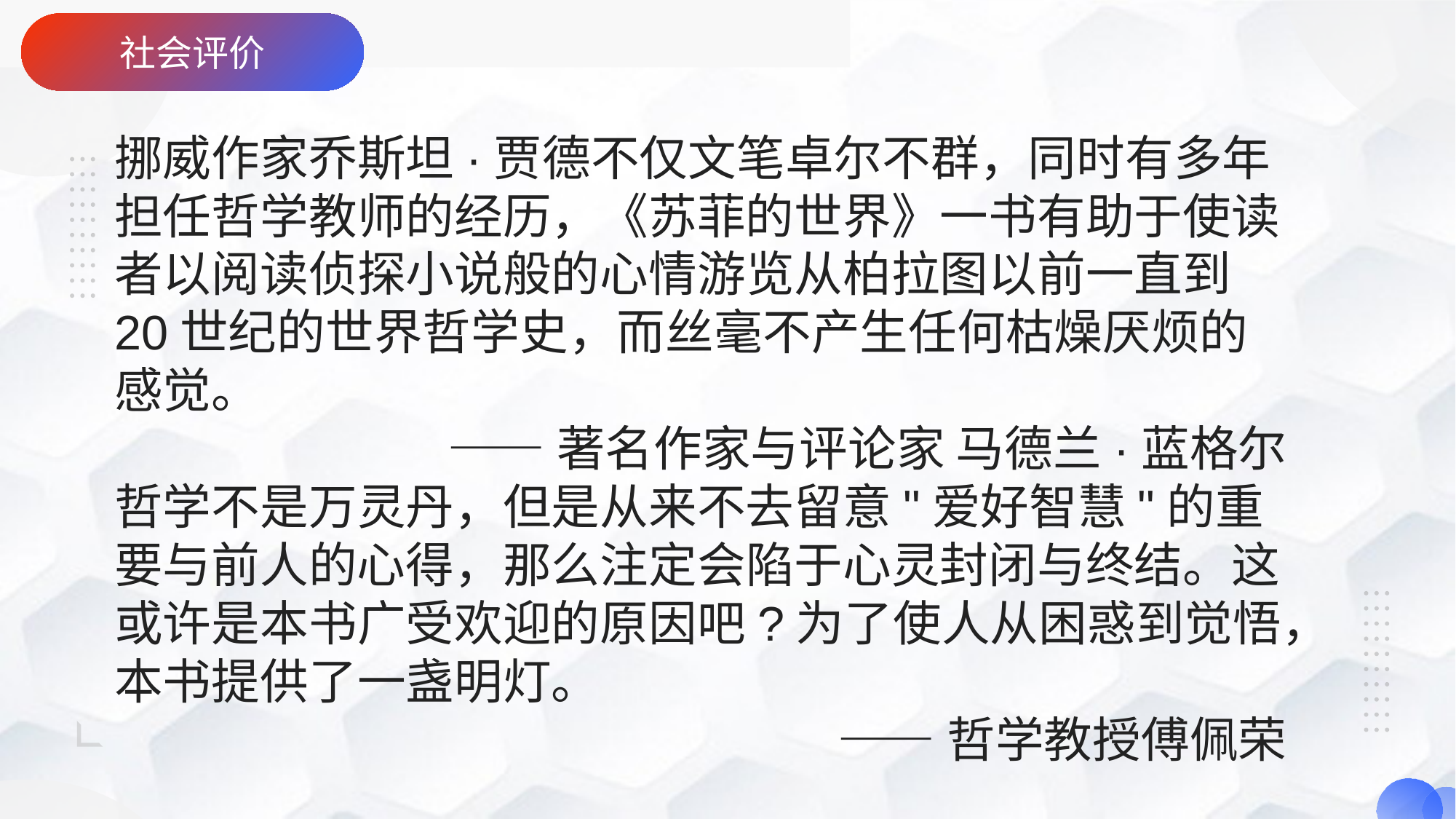

社会评价
挪威作家乔斯坦·贾德不仅文笔卓尔不群，同时有多年担任哲学教师的经历，《苏菲的世界》一书有助于使读者以阅读侦探小说般的心情游览从柏拉图以前一直到20世纪的世界哲学史，而丝毫不产生任何枯燥厌烦的感觉。
——著名作家与评论家 马德兰·蓝格尔
哲学不是万灵丹，但是从来不去留意"爱好智慧"的重要与前人的心得，那么注定会陷于心灵封闭与终结。这或许是本书广受欢迎的原因吧?为了使人从困惑到觉悟，本书提供了一盏明灯。
——哲学教授傅佩荣